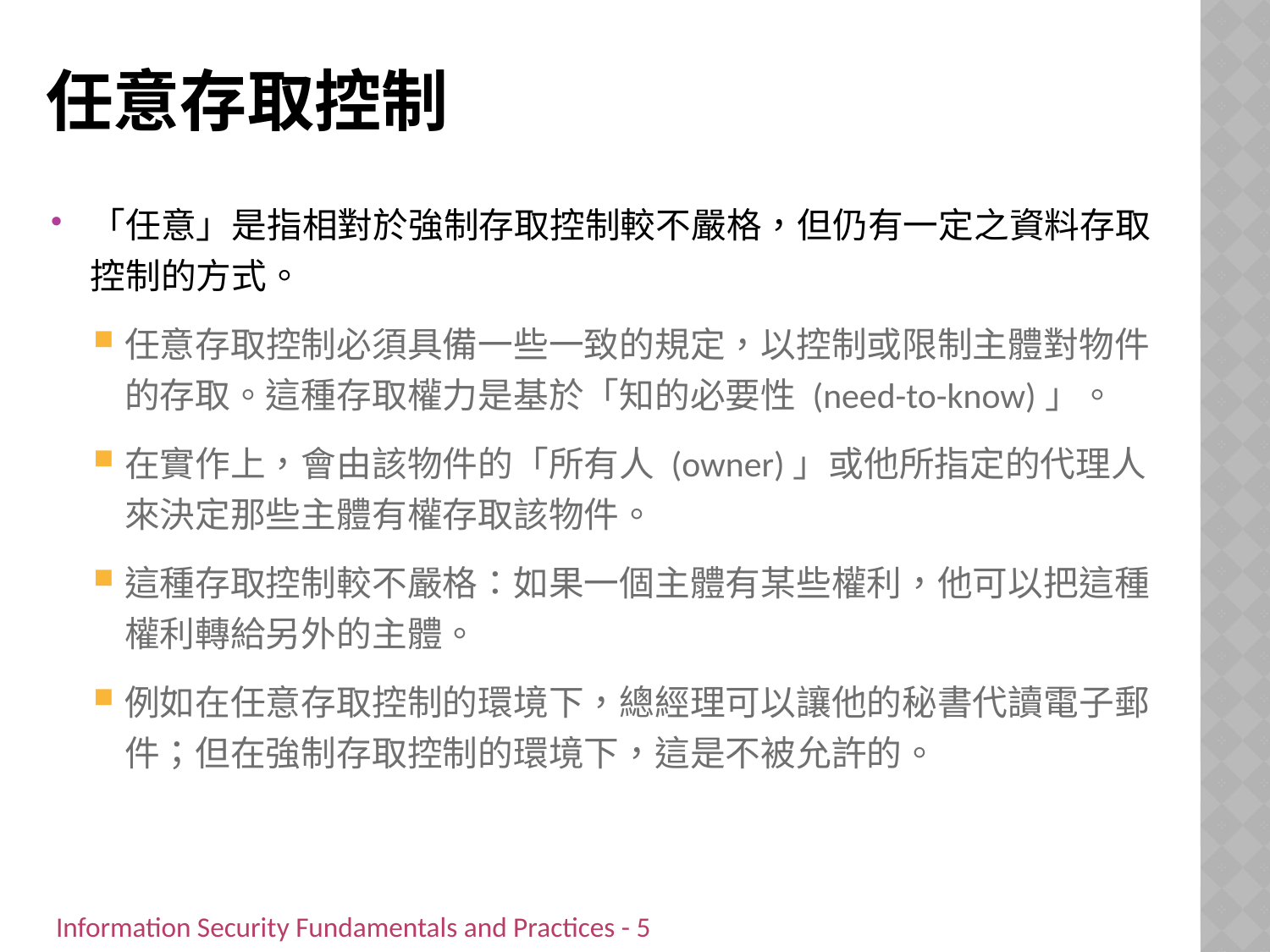

# 任意存取控制
「任意」是指相對於強制存取控制較不嚴格，但仍有一定之資料存取控制的方式。
任意存取控制必須具備一些一致的規定，以控制或限制主體對物件的存取。這種存取權力是基於「知的必要性 (need-to-know)」。
在實作上，會由該物件的「所有人 (owner)」或他所指定的代理人來決定那些主體有權存取該物件。
這種存取控制較不嚴格：如果一個主體有某些權利，他可以把這種權利轉給另外的主體。
例如在任意存取控制的環境下，總經理可以讓他的秘書代讀電子郵件；但在強制存取控制的環境下，這是不被允許的。